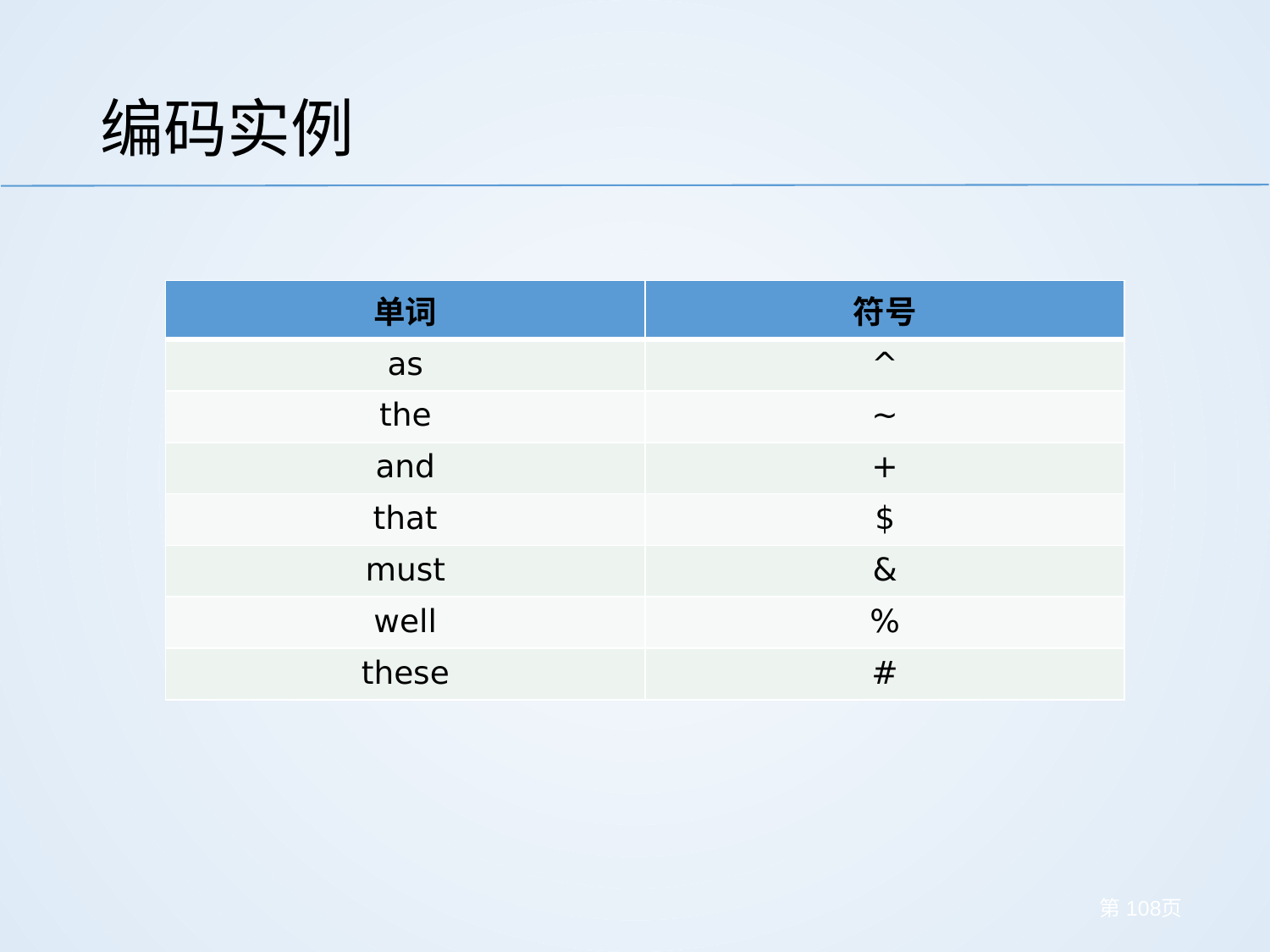

# 编码实例
| 单词 | 符号 |
| --- | --- |
| as | ^ |
| the | ~ |
| and | + |
| that | $ |
| must | & |
| well | % |
| these | # |
第108页